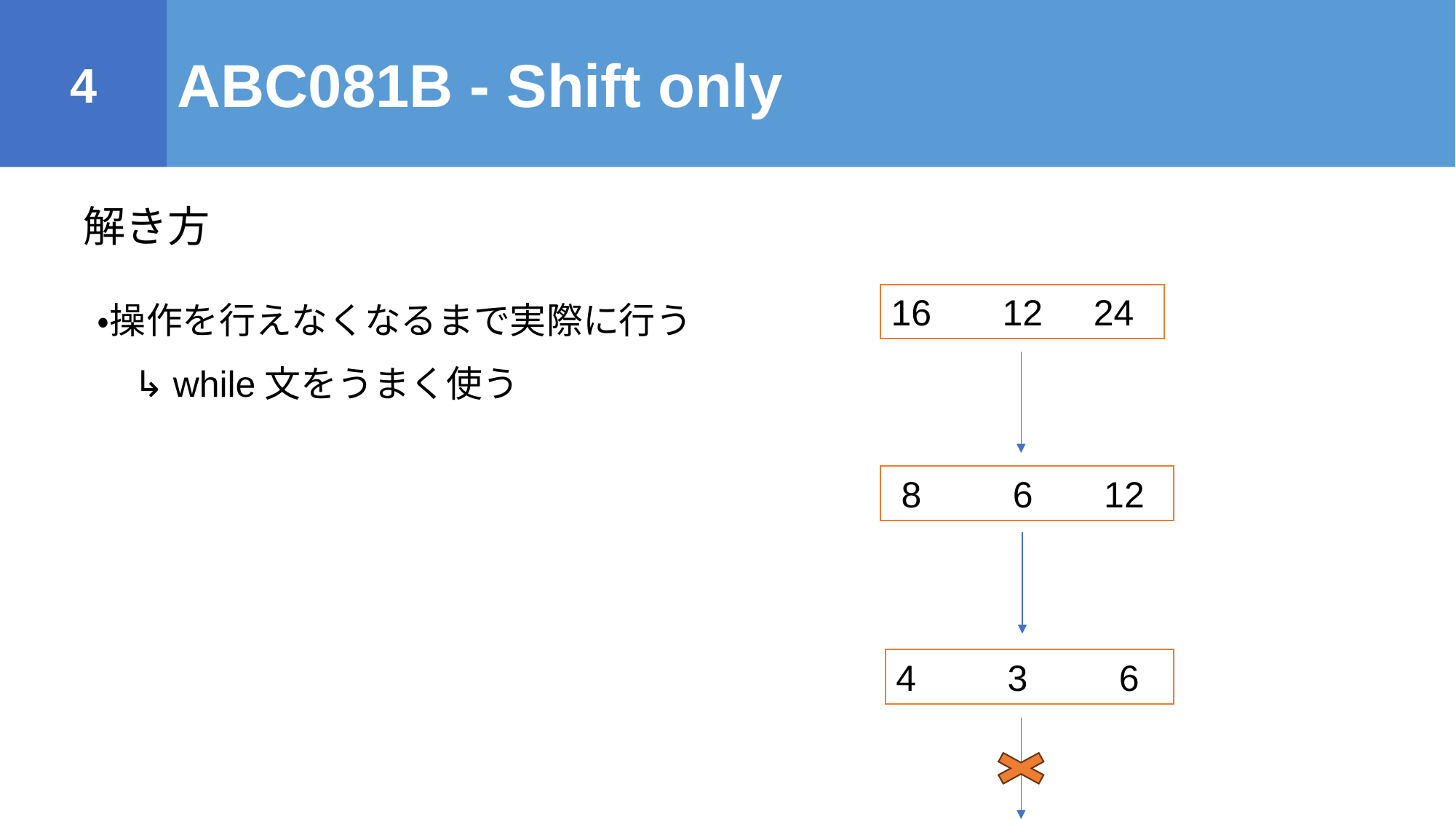

4
ABC081B - Shift only
解き方
16       12     24
・操作を行えなくなるまで実際に行う

　↳while文をうまく使う
 8         6       12
4         3         6